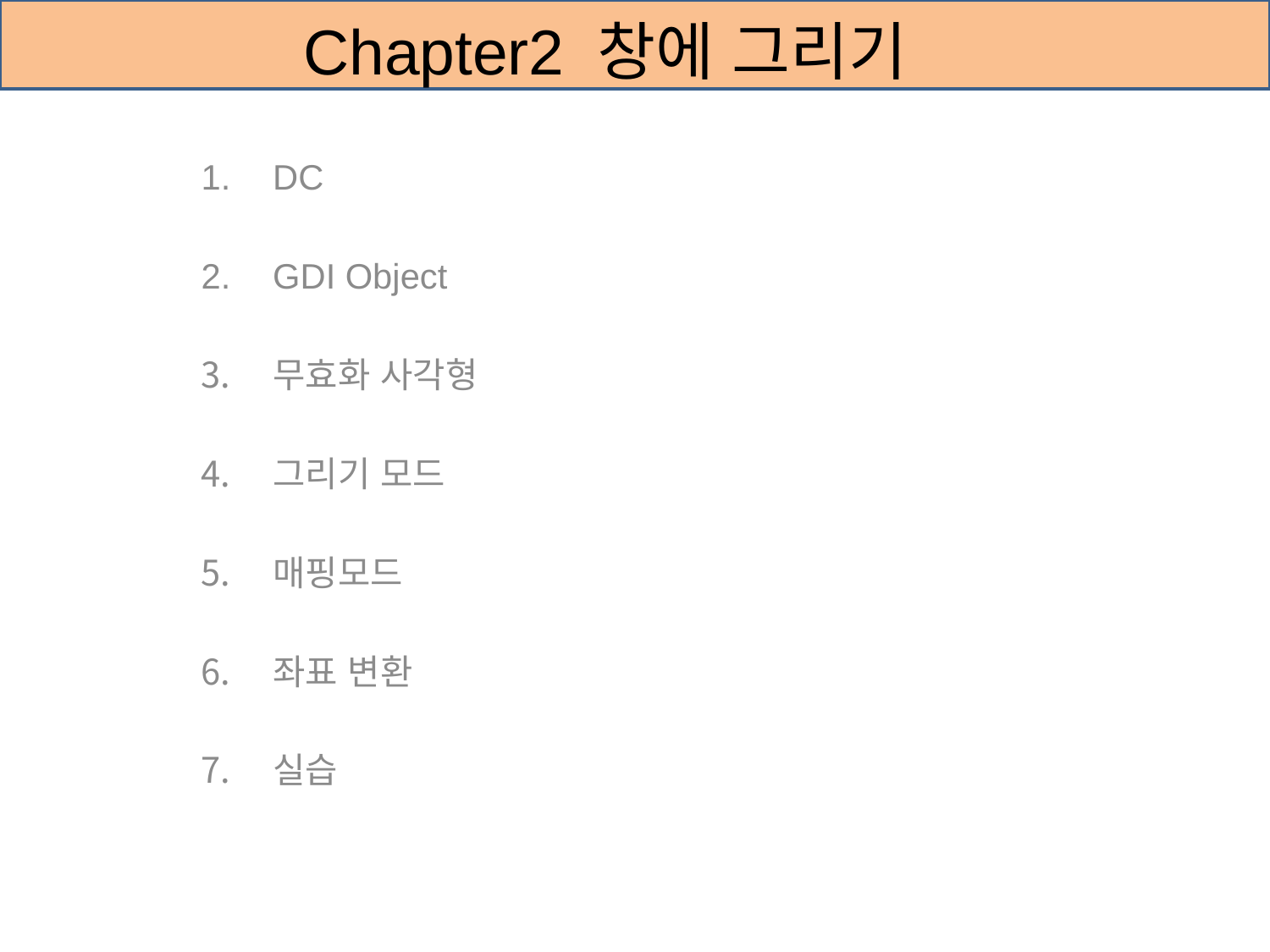

# Chapter2 창에 그리기
DC

GDI Object

무효화 사각형

그리기 모드

매핑모드

좌표 변환

실습